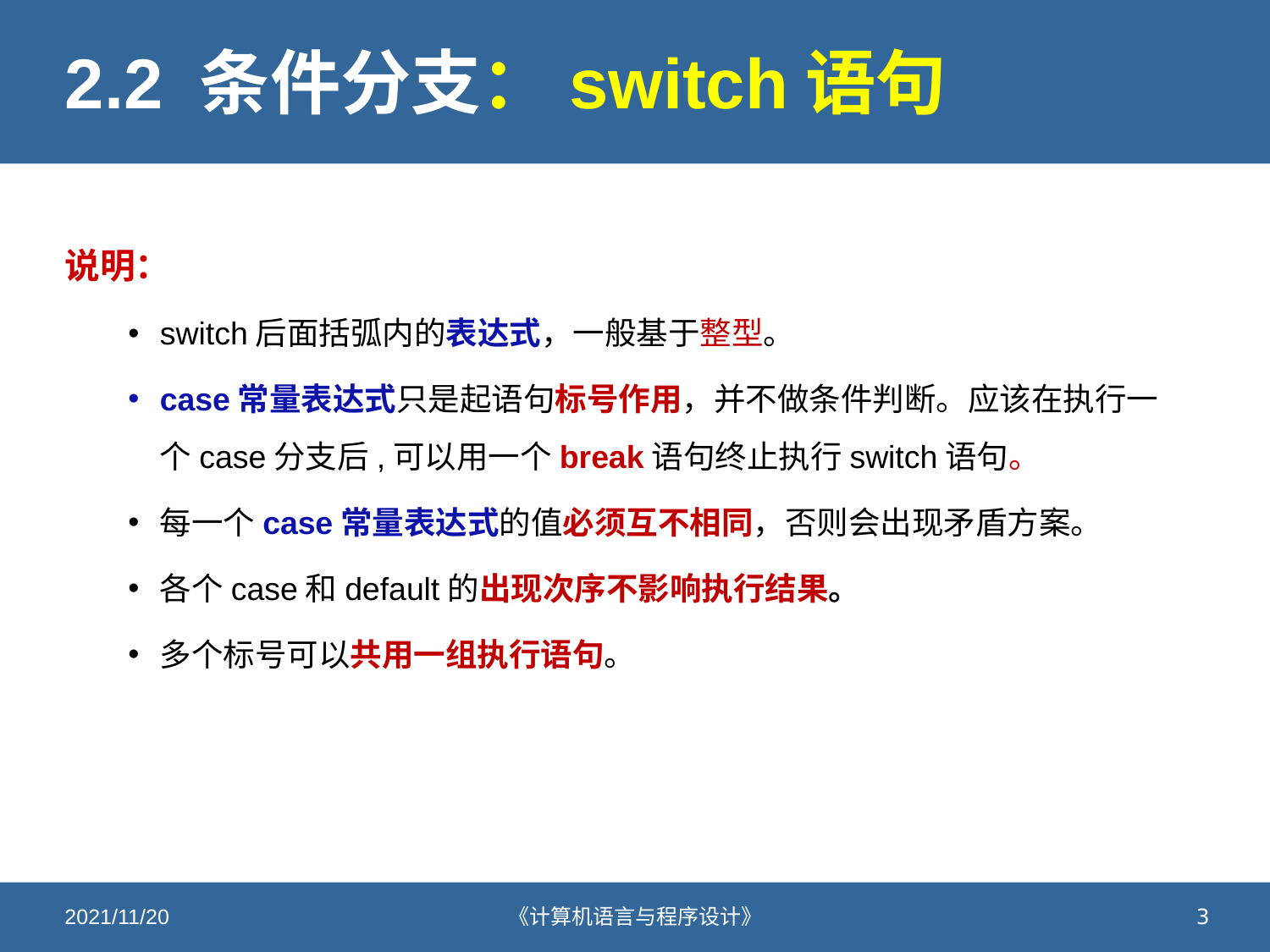

# 2.2 条件分支：switch语句
说明：
switch后面括弧内的表达式，一般基于整型。
case常量表达式只是起语句标号作用，并不做条件判断。应该在执行一个case分支后,可以用一个break语句终止执行switch语句。
每一个case常量表达式的值必须互不相同，否则会出现矛盾方案。
各个case和default的出现次序不影响执行结果。
多个标号可以共用一组执行语句。
2021/11/20
《计算机语言与程序设计》
3